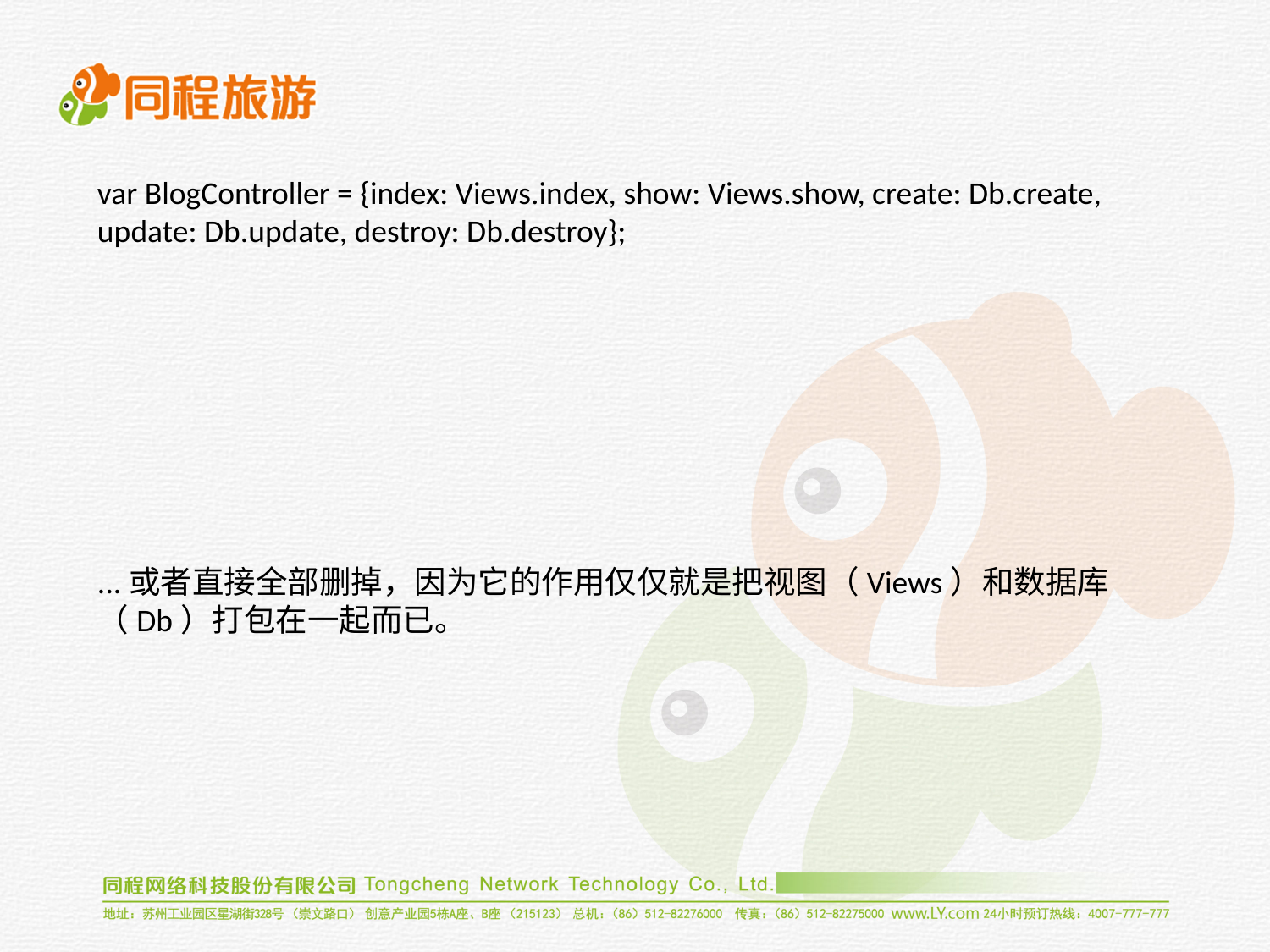

var BlogController = {index: Views.index, show: Views.show, create: Db.create, update: Db.update, destroy: Db.destroy};
...或者直接全部删掉，因为它的作用仅仅就是把视图（Views）和数据库（Db）打包在一起而已。